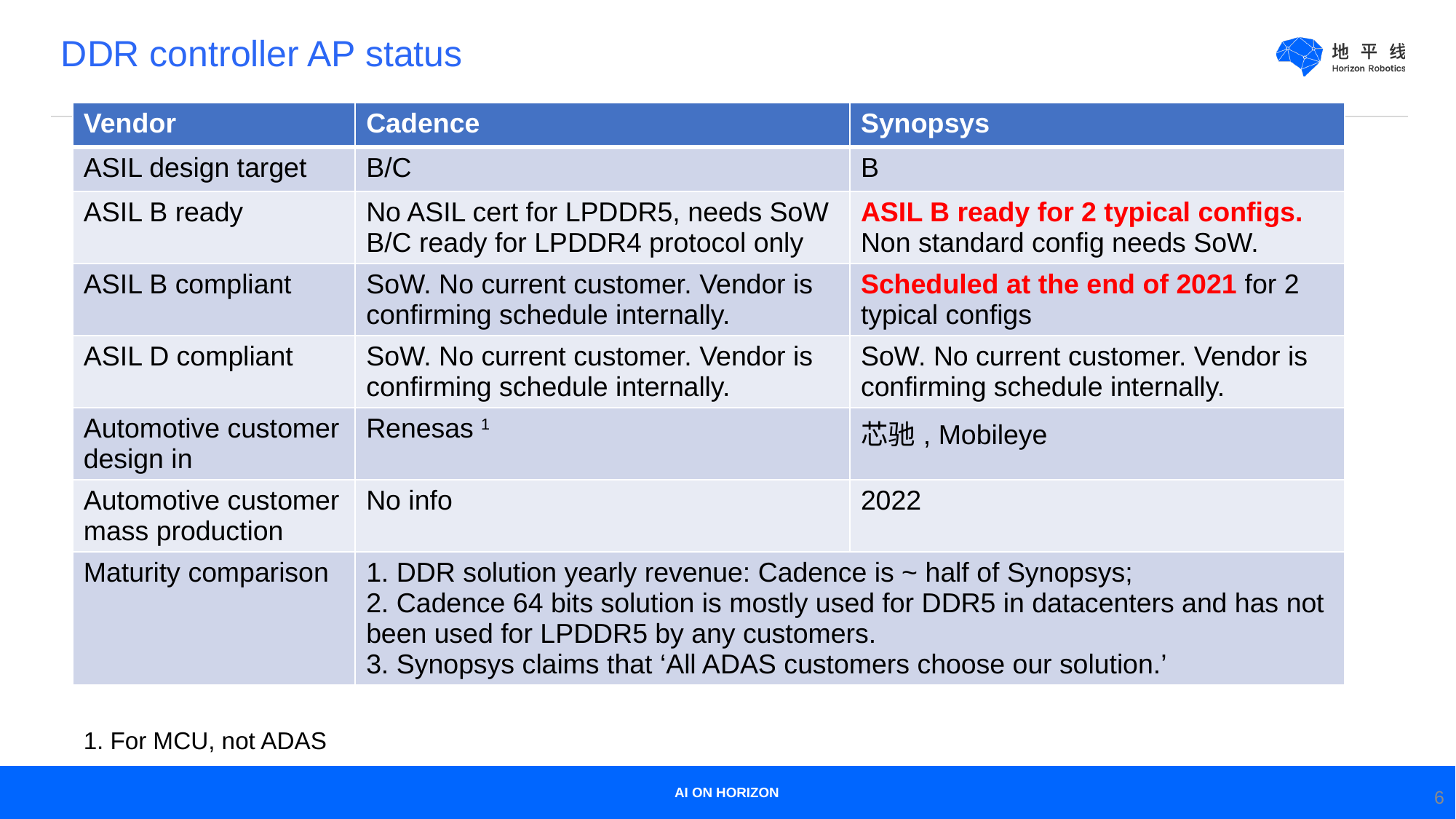

# DDR controller AP status
| Vendor | Cadence | Synopsys |
| --- | --- | --- |
| ASIL design target | B/C | B |
| ASIL B ready | No ASIL cert for LPDDR5, needs SoW B/C ready for LPDDR4 protocol only | ASIL B ready for 2 typical configs. Non standard config needs SoW. |
| ASIL B compliant | SoW. No current customer. Vendor is confirming schedule internally. | Scheduled at the end of 2021 for 2 typical configs |
| ASIL D compliant | SoW. No current customer. Vendor is confirming schedule internally. | SoW. No current customer. Vendor is confirming schedule internally. |
| Automotive customer design in | Renesas 1 | 芯驰, Mobileye |
| Automotive customer mass production | No info | 2022 |
| Maturity comparison | 1. DDR solution yearly revenue: Cadence is ~ half of Synopsys; 2. Cadence 64 bits solution is mostly used for DDR5 in datacenters and has not been used for LPDDR5 by any customers. 3. Synopsys claims that ‘All ADAS customers choose our solution.’ |  |
1. For MCU, not ADAS
6